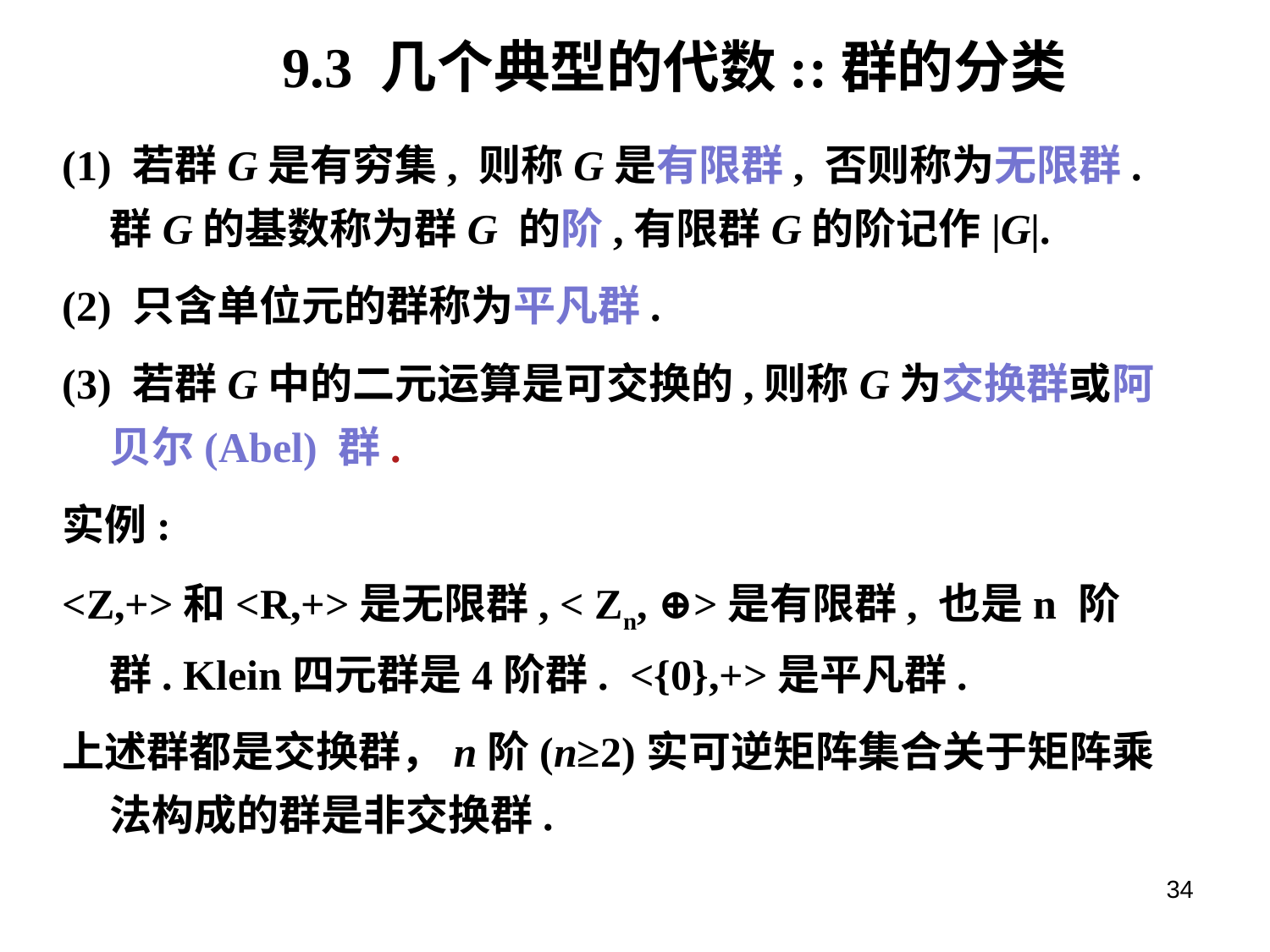

# 9.3 几个典型的代数::群的分类
(1) 若群G是有穷集, 则称G是有限群, 否则称为无限群.  群G的基数称为群G 的阶,有限群G的阶记作|G|.
(2) 只含单位元的群称为平凡群.
(3) 若群G中的二元运算是可交换的,则称G为交换群或阿贝尔(Abel) 群.
实例:
<Z,+>和<R,+>是无限群, < Zn, ⊕>是有限群, 也是n 阶群. Klein四元群是4阶群.  <{0},+>是平凡群.
上述群都是交换群，n阶(n≥2)实可逆矩阵集合关于矩阵乘法构成的群是非交换群.
34